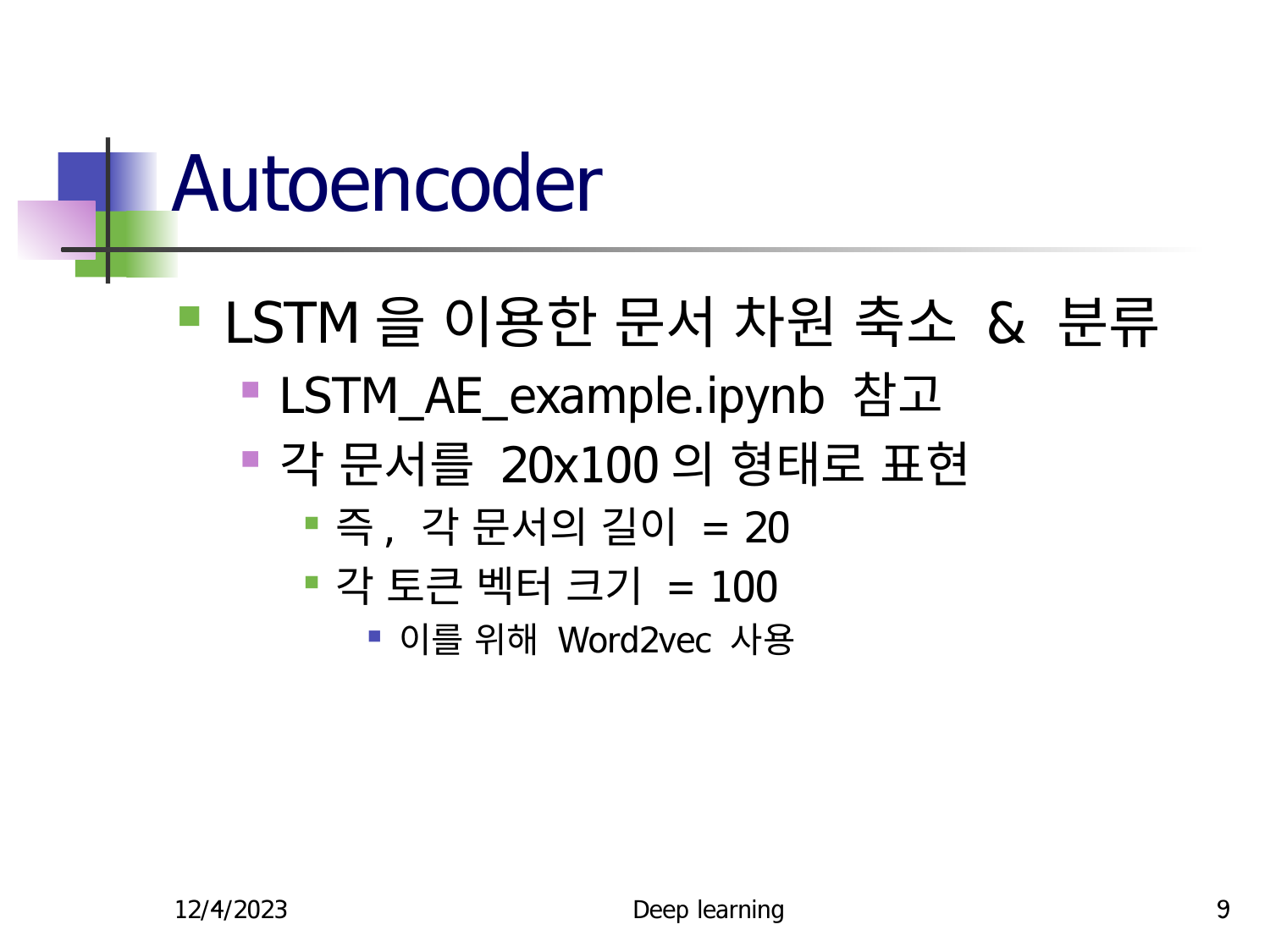

# Autoencoder
LSTM을 이용한 문서 차원 축소 & 분류
LSTM_AE_example.ipynb 참고
각 문서를 20x100의 형태로 표현
즉, 각 문서의 길이 = 20
각 토큰 벡터 크기 = 100
이를 위해 Word2vec 사용
12/4/2023
Deep learning
9